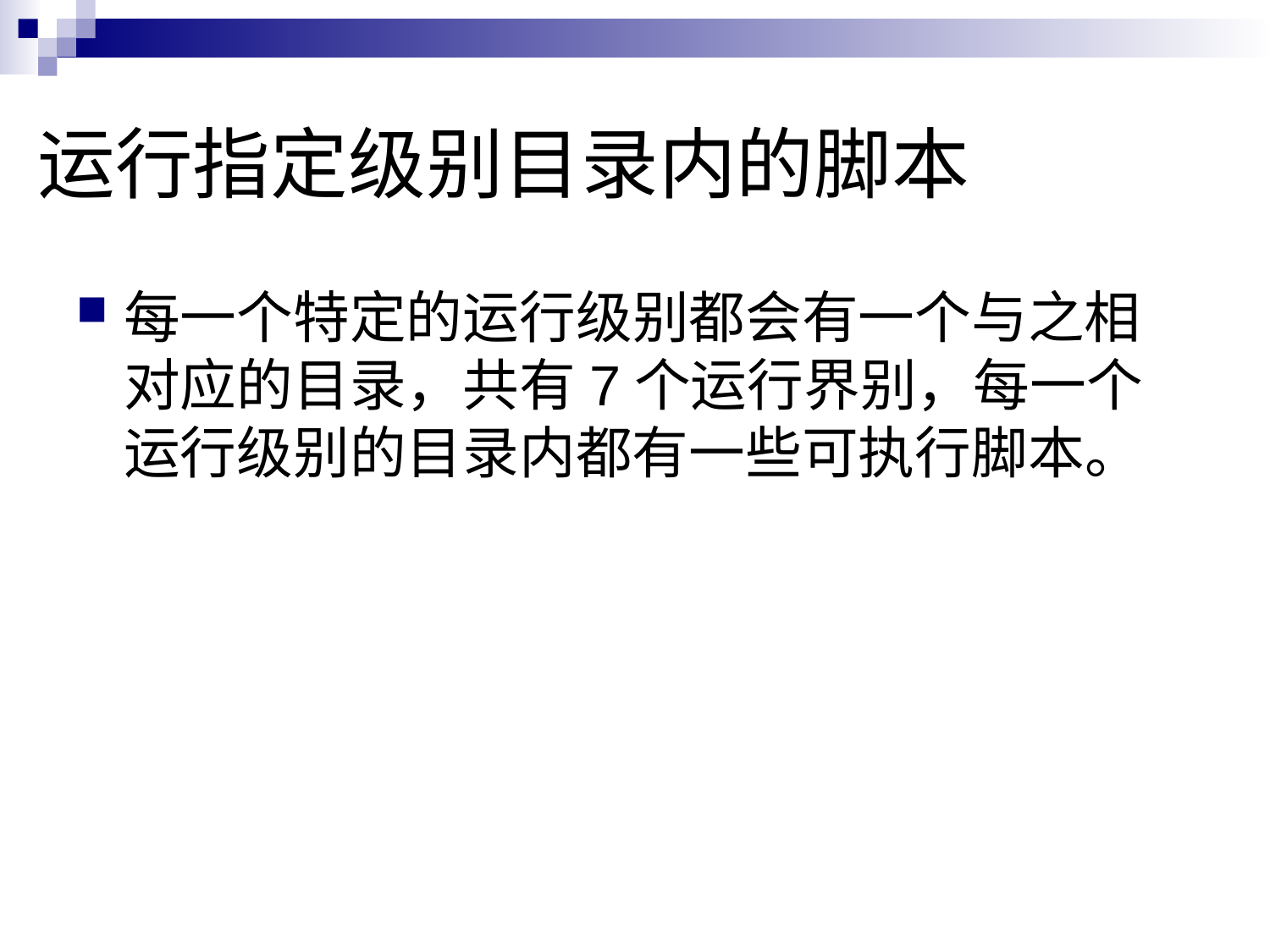

# 运行指定级别目录内的脚本
每一个特定的运行级别都会有一个与之相对应的目录，共有7个运行界别，每一个运行级别的目录内都有一些可执行脚本。